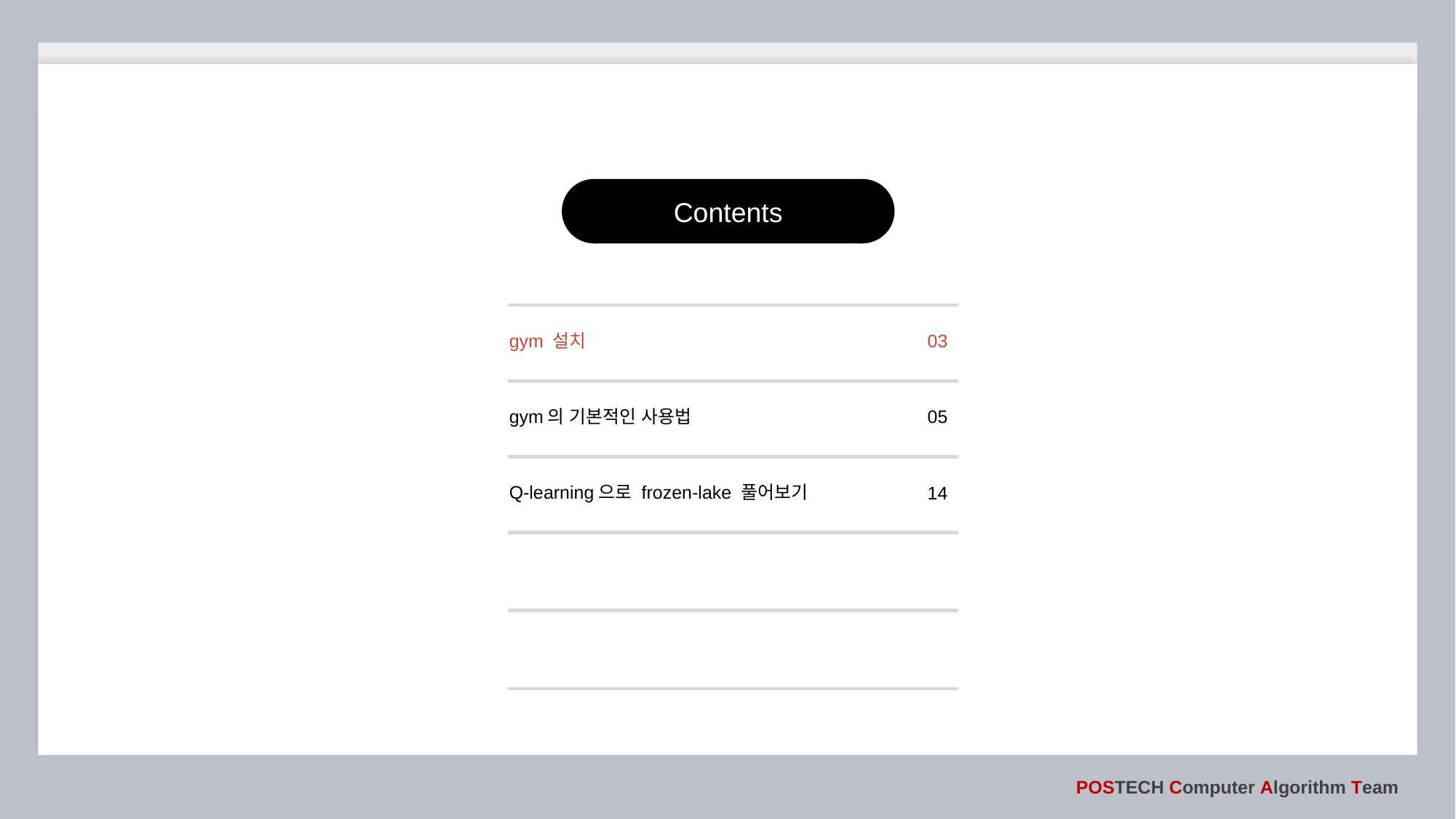

gym 설치
03
gym의 기본적인 사용법
05
Q-learning으로 frozen-lake 풀어보기
14